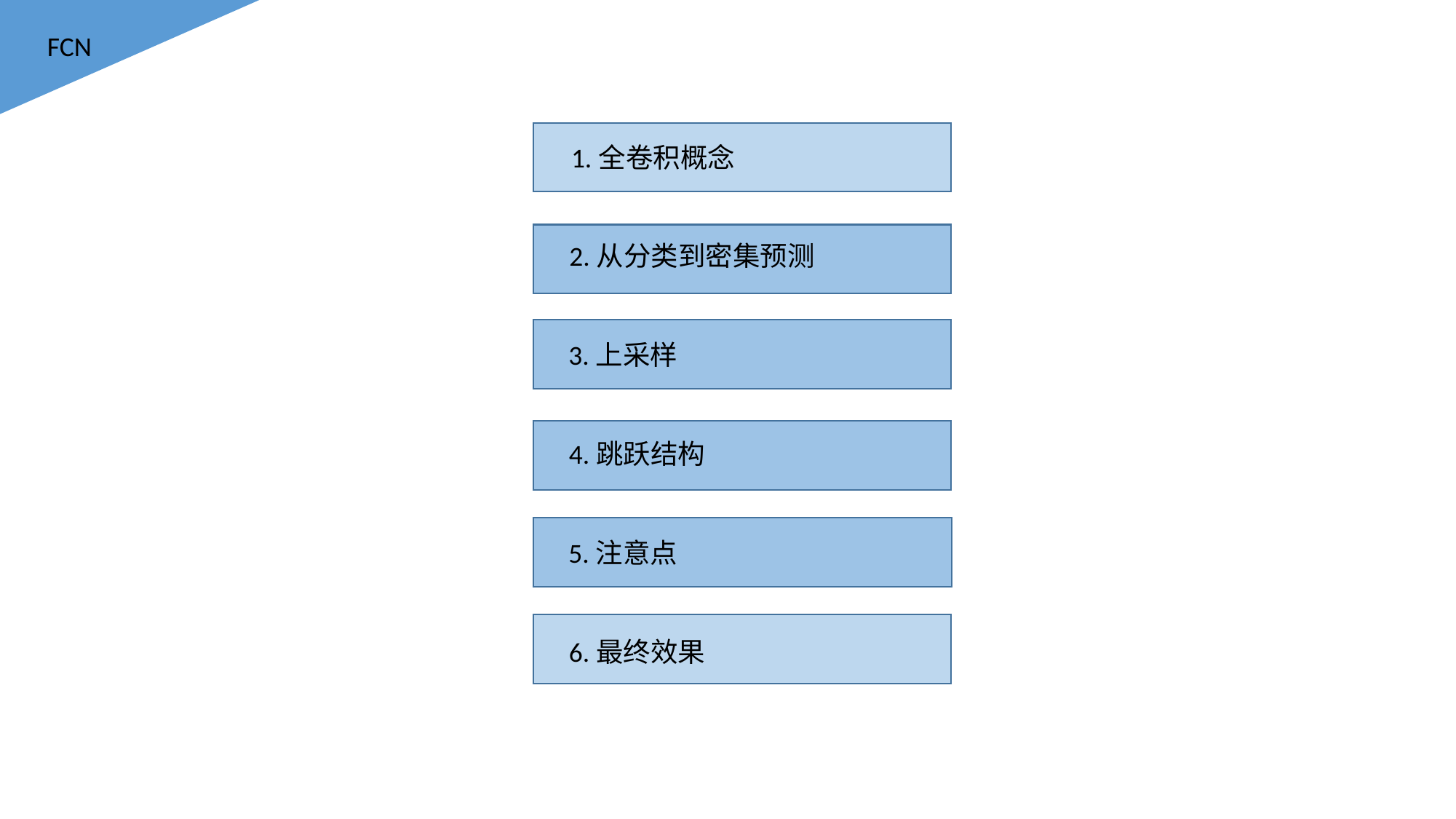

FCN

1.全卷积概念

2.从分类到密集预测

3.上采样

4.跳跃结构

5.注意点

6.最终效果